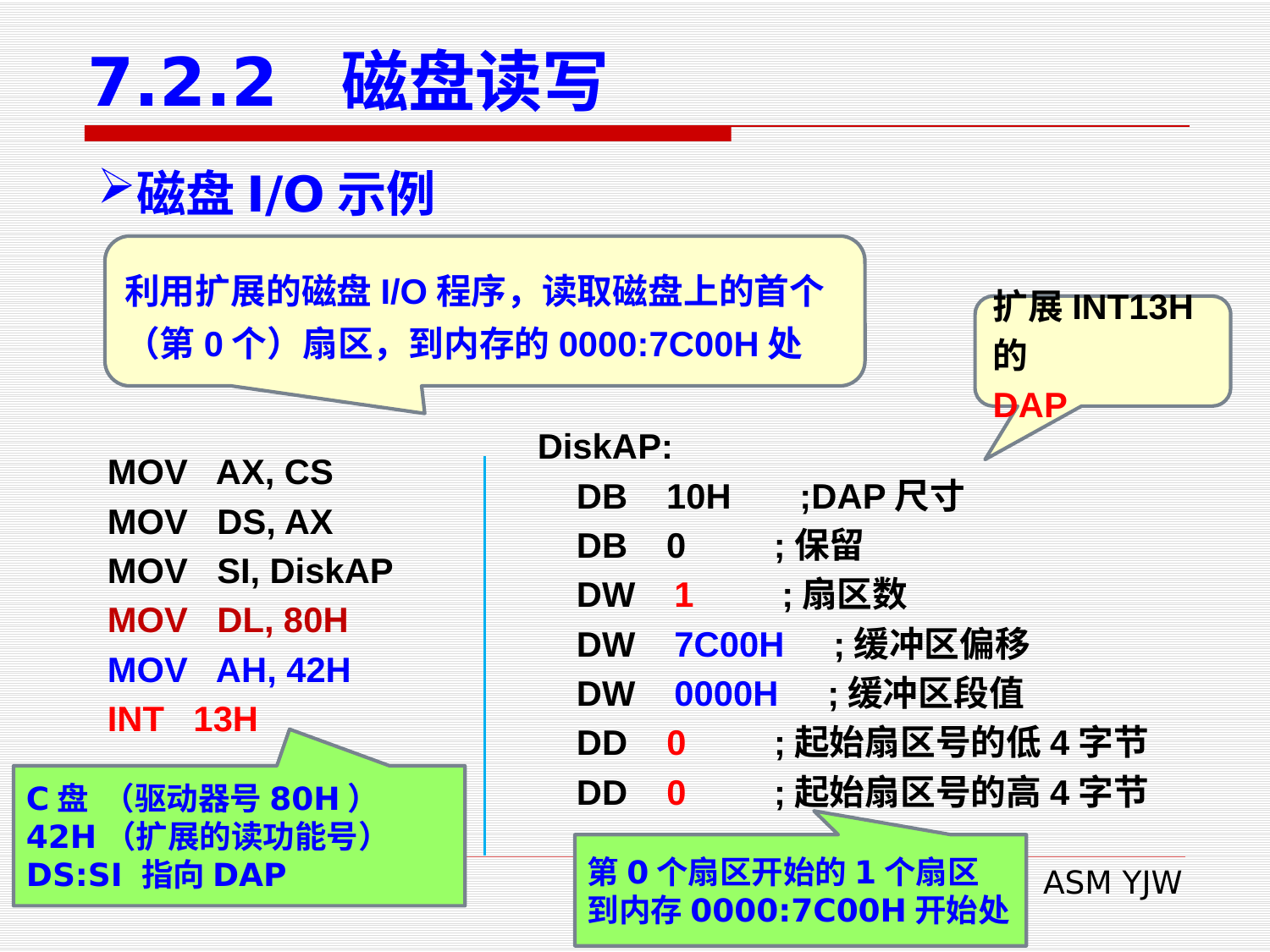

# 7.2.2  磁盘读写
磁盘I/O示例
利用扩展的磁盘I/O程序，读取磁盘上的首个（第0个）扇区，到内存的0000:7C00H处
扩展INT13H的
DAP
DiskAP:
    DB    10H       ;DAP尺寸
    DB    0         ;保留
    DW    1         ;扇区数
    DW    7C00H     ;缓冲区偏移
    DW    0000H     ;缓冲区段值
    DD    0         ;起始扇区号的低4字节
    DD    0         ;起始扇区号的高4字节
MOV   AX, CS
MOV   DS, AX
MOV   SI, DiskAP
MOV   DL, 80H
MOV   AH, 42H
INT   13H
C盘  （驱动器号80H）
42H（扩展的读功能号）
DS:SI 指向DAP
第0个扇区开始的1个扇区
到内存0000:7C00H开始处